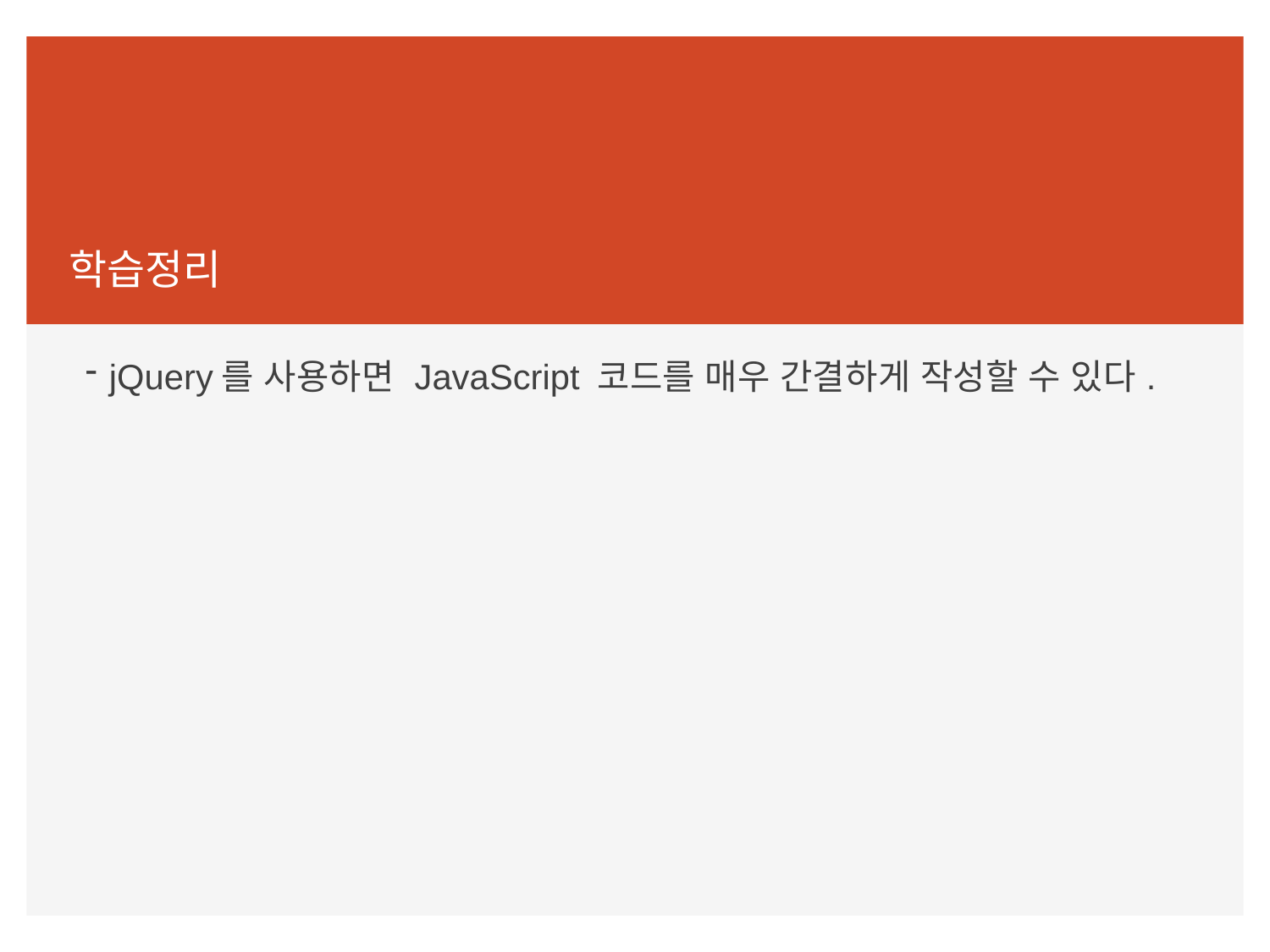

학습정리
jQuery를 사용하면 JavaScript 코드를 매우 간결하게 작성할 수 있다.